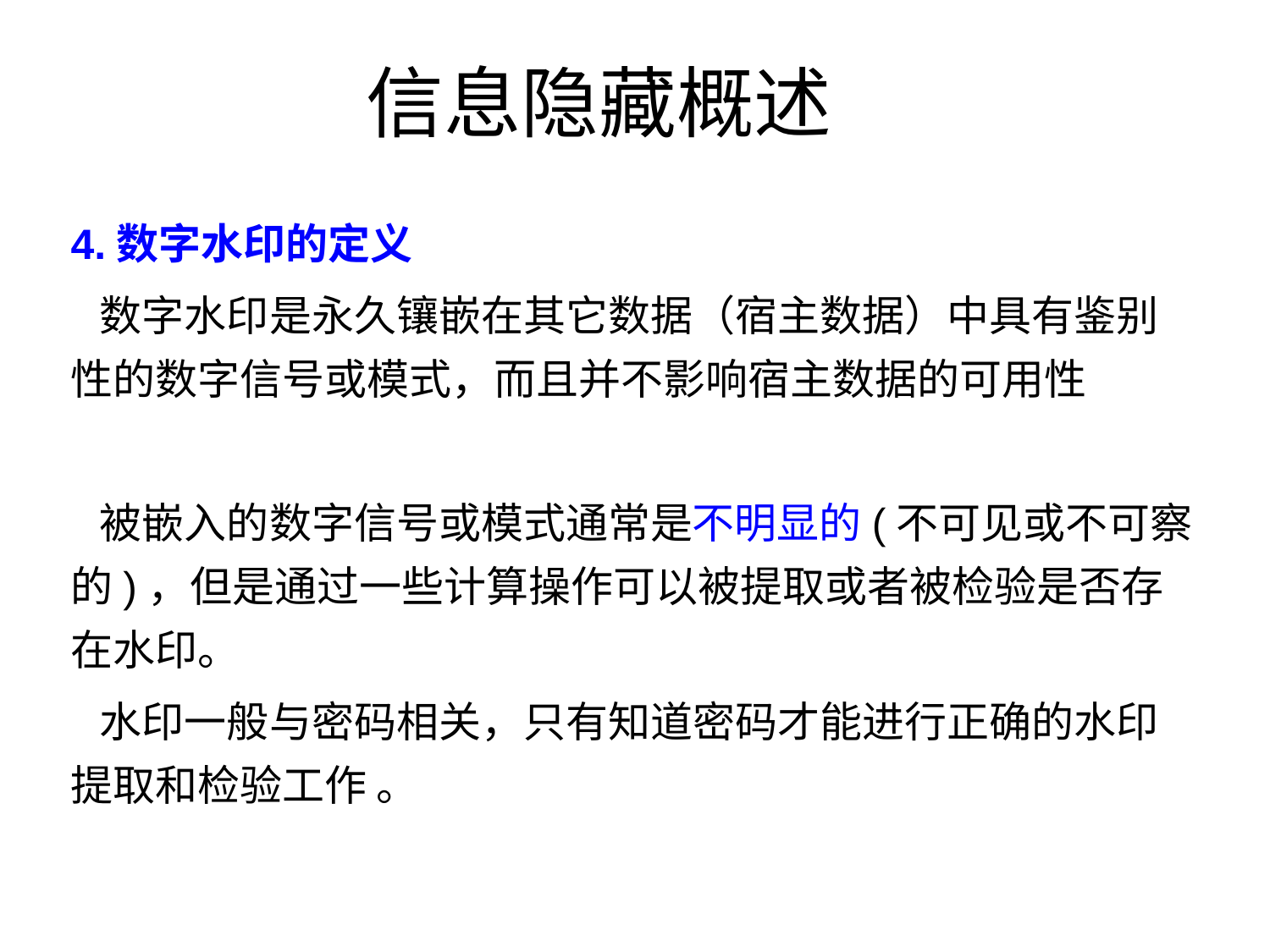

# 信息隐藏概述
4.数字水印的定义
  数字水印是永久镶嵌在其它数据（宿主数据）中具有鉴别性的数字信号或模式，而且并不影响宿主数据的可用性

  被嵌入的数字信号或模式通常是不明显的(不可见或不可察的)，但是通过一些计算操作可以被提取或者被检验是否存在水印。
  水印一般与密码相关，只有知道密码才能进行正确的水印提取和检验工作 。